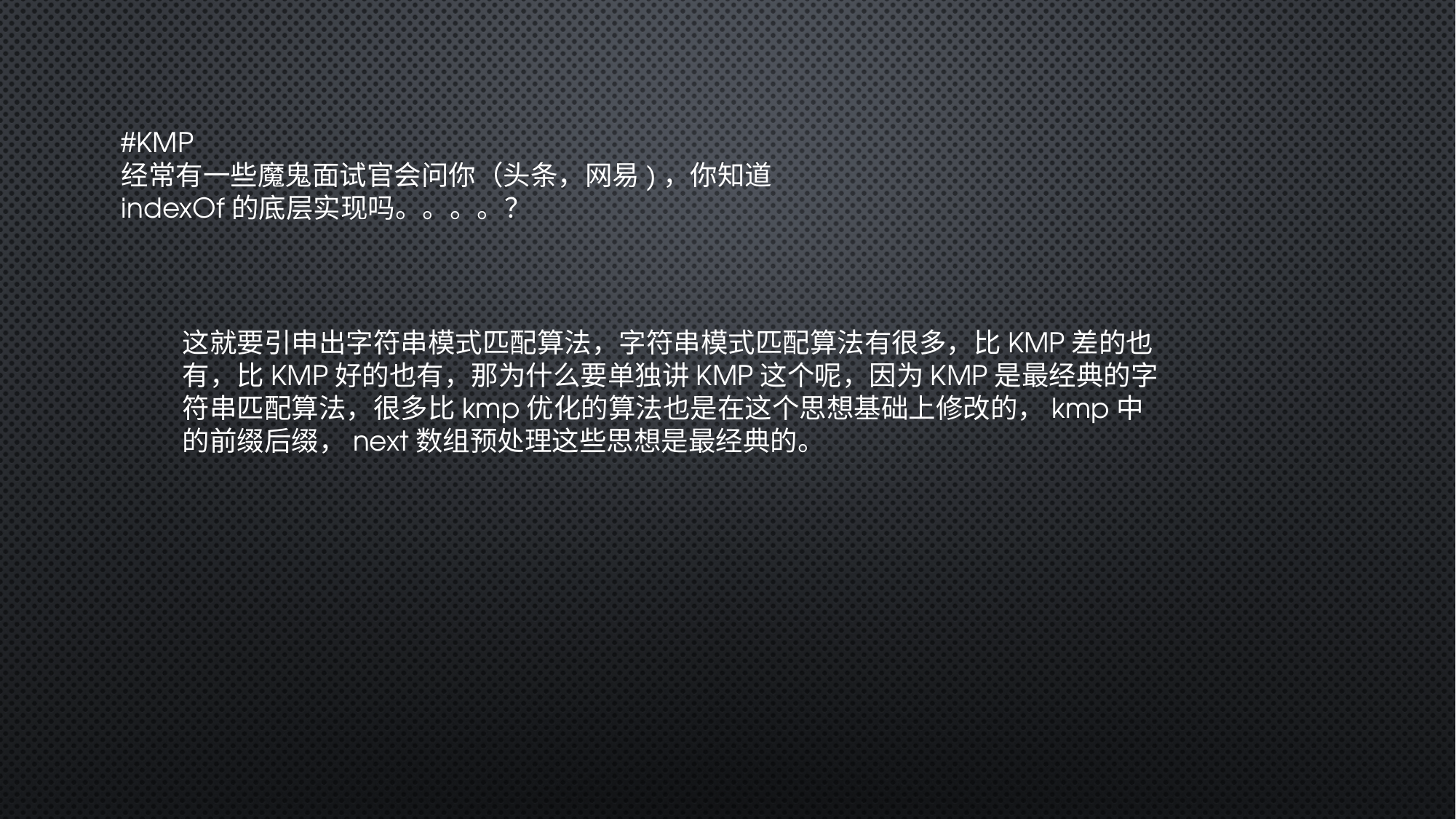

#KMP
经常有一些魔鬼面试官会问你（头条，网易)，你知道indexOf的底层实现吗。。。。？
这就要引申出字符串模式匹配算法，字符串模式匹配算法有很多，比KMP差的也有，比KMP好的也有，那为什么要单独讲KMP这个呢，因为KMP是最经典的字符串匹配算法，很多比kmp优化的算法也是在这个思想基础上修改的，kmp中的前缀后缀，next数组预处理这些思想是最经典的。